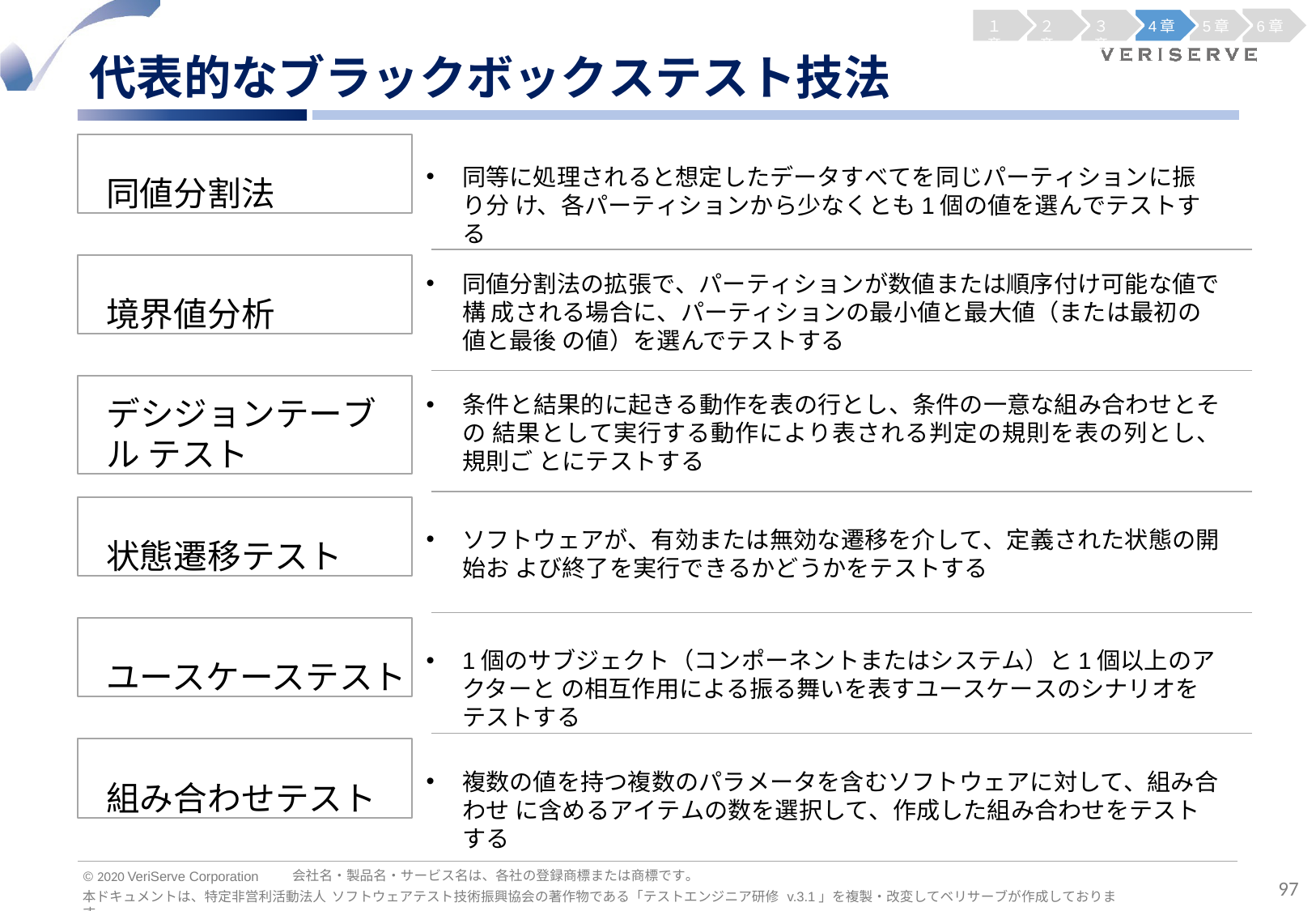

１章
２章
３章
4章
5章
6章
代表的なブラックボックステスト技法

同値分割法
同等に処理されると想定したデータすべてを同じパーティションに振り分 け、各パーティションから少なくとも1個の値を選んでテストする

境界値分析
同値分割法の拡張で、パーティションが数値または順序付け可能な値で構 成される場合に、パーティションの最小値と最大値（または最初の値と最後 の値）を選んでテストする

デシジョンテーブル テスト
条件と結果的に起きる動作を表の行とし、条件の一意な組み合わせとその 結果として実行する動作により表される判定の規則を表の列とし、規則ご とにテストする

状態遷移テスト
ソフトウェアが、有効または無効な遷移を介して、定義された状態の開始お よび終了を実行できるかどうかをテストする

ユースケーステスト
1個のサブジェクト（コンポーネントまたはシステム）と1個以上のアクターと の相互作用による振る舞いを表すユースケースのシナリオをテストする

組み合わせテスト
複数の値を持つ複数のパラメータを含むソフトウェアに対して、組み合わせ に含めるアイテムの数を選択して、作成した組み合わせをテストする
会社名・製品名・サービス名は、各社の登録商標または商標です。
© 2020 VeriServe Corporation
97
本ドキュメントは、特定非営利活動法人 ソフトウェアテスト技術振興協会の著作物である「テストエンジニア研修 v.3.1」を複製・改変してベリサーブが作成しております。